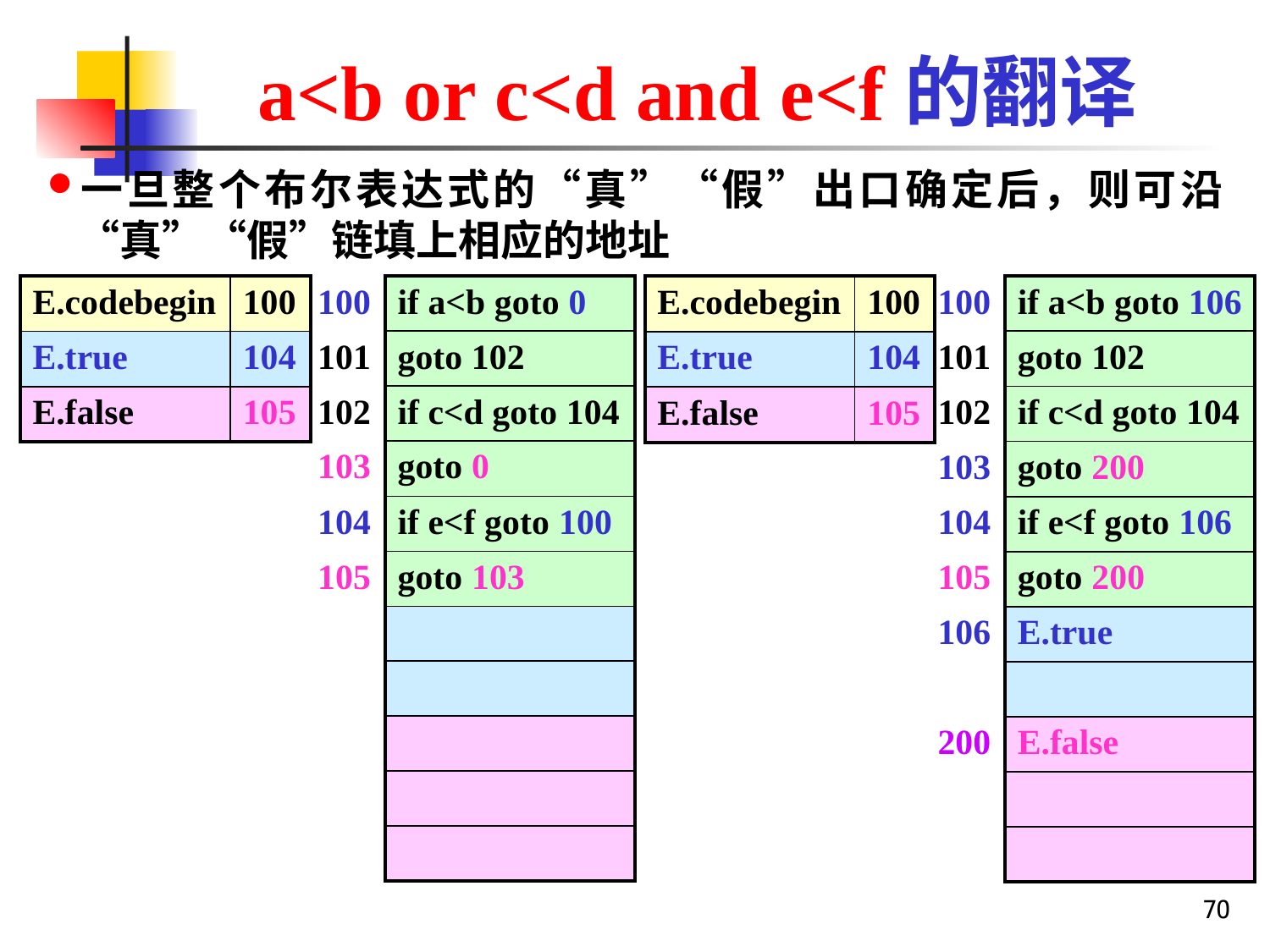

a<b or c<d and e<f的翻译
一旦整个布尔表达式的“真”“假”出口确定后，则可沿“真”“假”链填上相应的地址
| E.codebegin | 100 |
| --- | --- |
| E.true | 104 |
| E.false | 105 |
| 100 | if a<b goto 0 |
| --- | --- |
| 101 | goto 102 |
| 102 | if c<d goto 104 |
| 103 | goto 0 |
| 104 | if e<f goto 100 |
| 105 | goto 103 |
|  |  |
|  |  |
|  |  |
|  |  |
|  |  |
| E.codebegin | 100 |
| --- | --- |
| E.true | 104 |
| E.false | 105 |
| 100 | if a<b goto 106 |
| --- | --- |
| 101 | goto 102 |
| 102 | if c<d goto 104 |
| 103 | goto 200 |
| 104 | if e<f goto 106 |
| 105 | goto 200 |
| 106 | E.true |
|  |  |
| 200 | E.false |
|  |  |
|  |  |
70